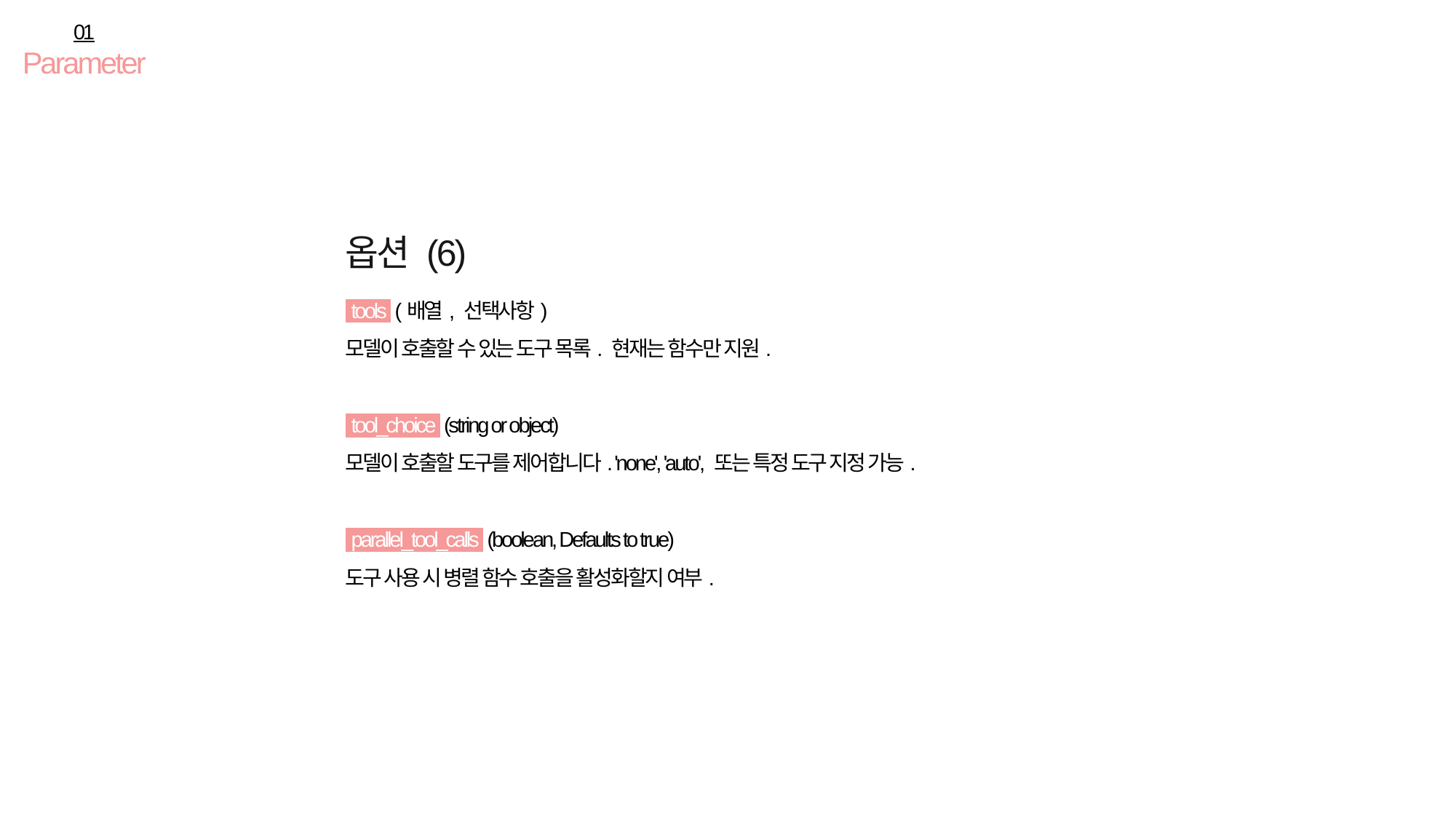

01
Parameter

옵션 (6)
 tools  (배열, 선택사항)
모델이 호출할 수 있는 도구 목록. 현재는 함수만 지원.

 tool_choice  (string or object)
모델이 호출할 도구를 제어합니다. 'none', 'auto', 또는 특정 도구 지정 가능.

 parallel_tool_calls  (boolean, Defaults to true)
도구 사용 시 병렬 함수 호출을 활성화할지 여부.